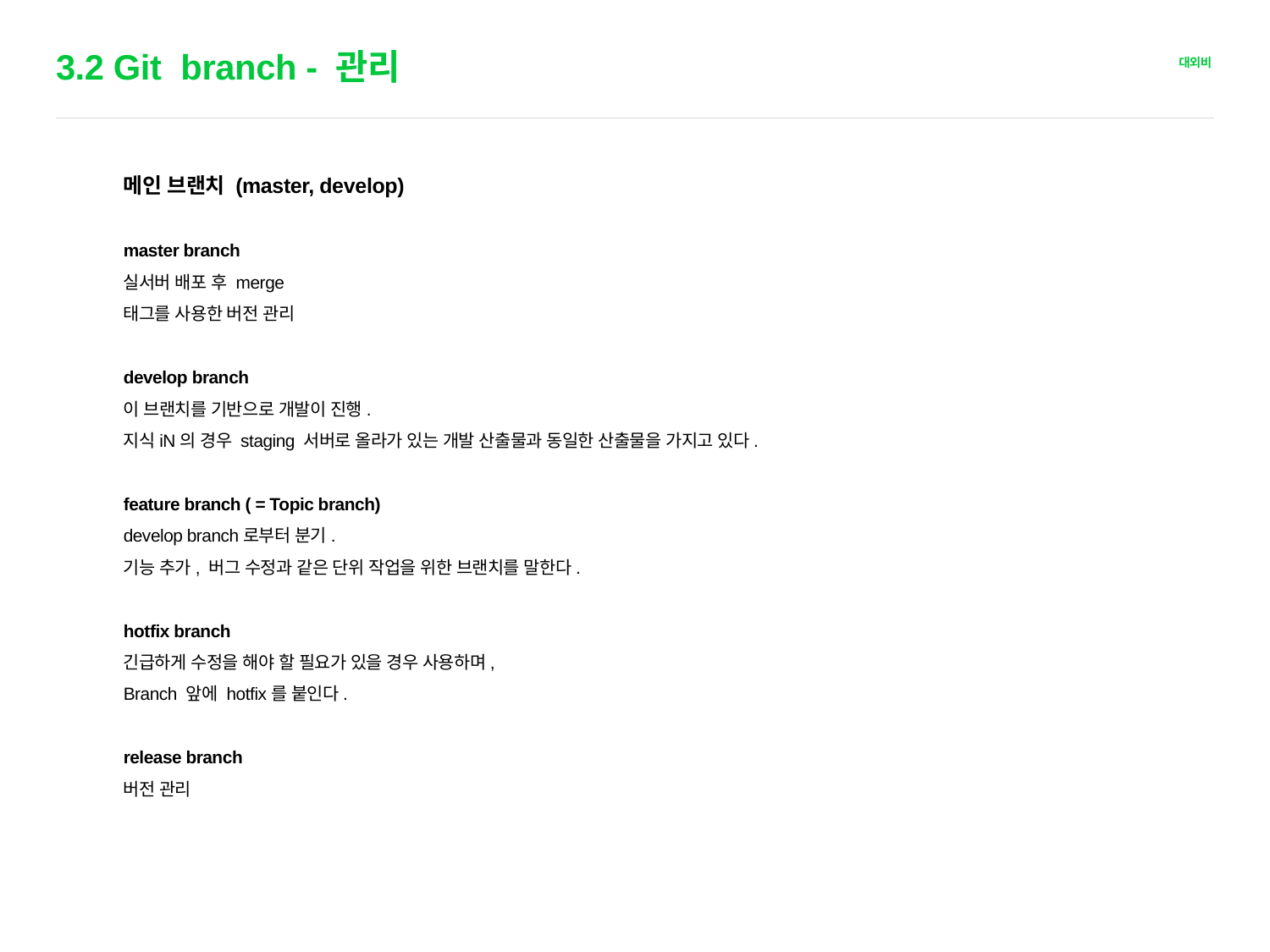

# 3.2 Git  branch - 관리

메인 브랜치 (master, develop)

master branch
실서버 배포 후 merge
태그를 사용한 버전 관리

develop branch
이 브랜치를 기반으로 개발이 진행.
지식iN의 경우 staging 서버로 올라가 있는 개발 산출물과 동일한 산출물을 가지고 있다.

feature branch ( = Topic branch)
develop branch로부터 분기.
기능 추가, 버그 수정과 같은 단위 작업을 위한 브랜치를 말한다.

hotfix branch
긴급하게 수정을 해야 할 필요가 있을 경우 사용하며,
Branch 앞에 hotfix를 붙인다.

release branch
버전 관리